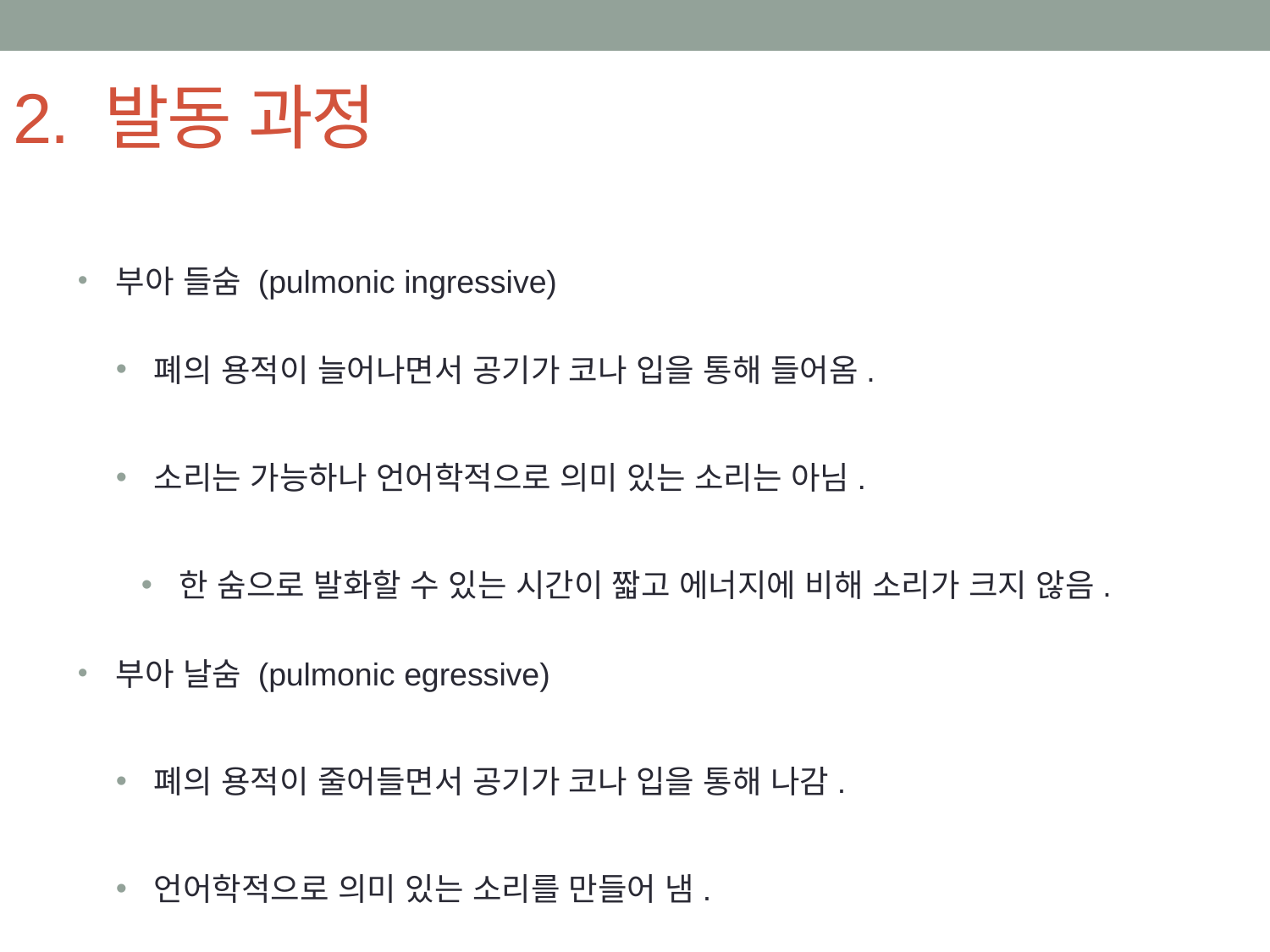

# 2. 발동 과정

부아 들숨 (pulmonic ingressive)

폐의 용적이 늘어나면서 공기가 코나 입을 통해 들어옴.

소리는 가능하나 언어학적으로 의미 있는 소리는 아님.

한 숨으로 발화할 수 있는 시간이 짧고 에너지에 비해 소리가 크지 않음.

부아 날숨 (pulmonic egressive)

폐의 용적이 줄어들면서 공기가 코나 입을 통해 나감.

언어학적으로 의미 있는 소리를 만들어 냄.